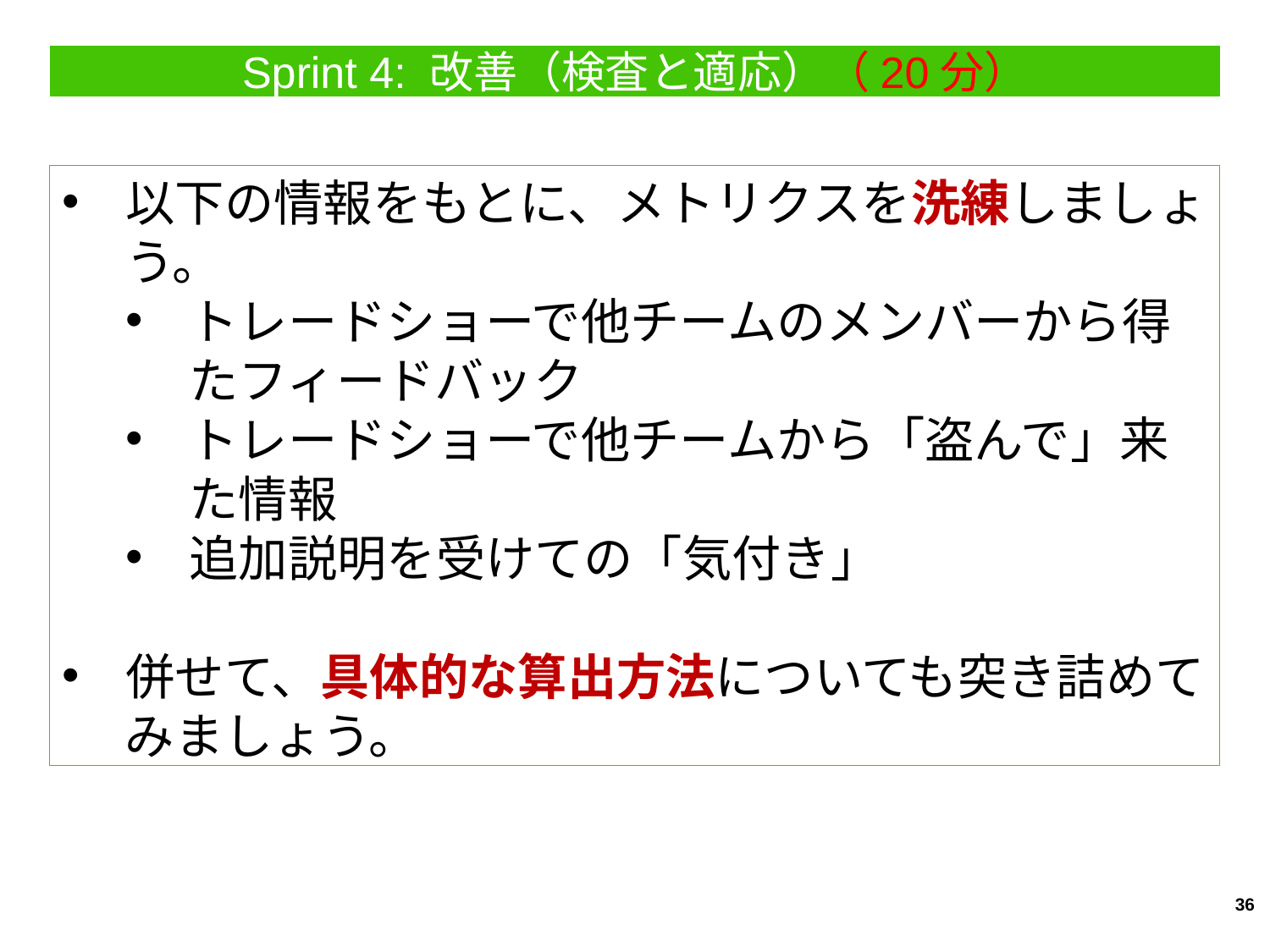

# Sprint 4: 改善（検査と適応）（20分）
以下の情報をもとに、メトリクスを洗練しましょう。
トレードショーで他チームのメンバーから得たフィードバック
トレードショーで他チームから「盗んで」来た情報
追加説明を受けての「気付き」

併せて、具体的な算出方法についても突き詰めて
みましょう。